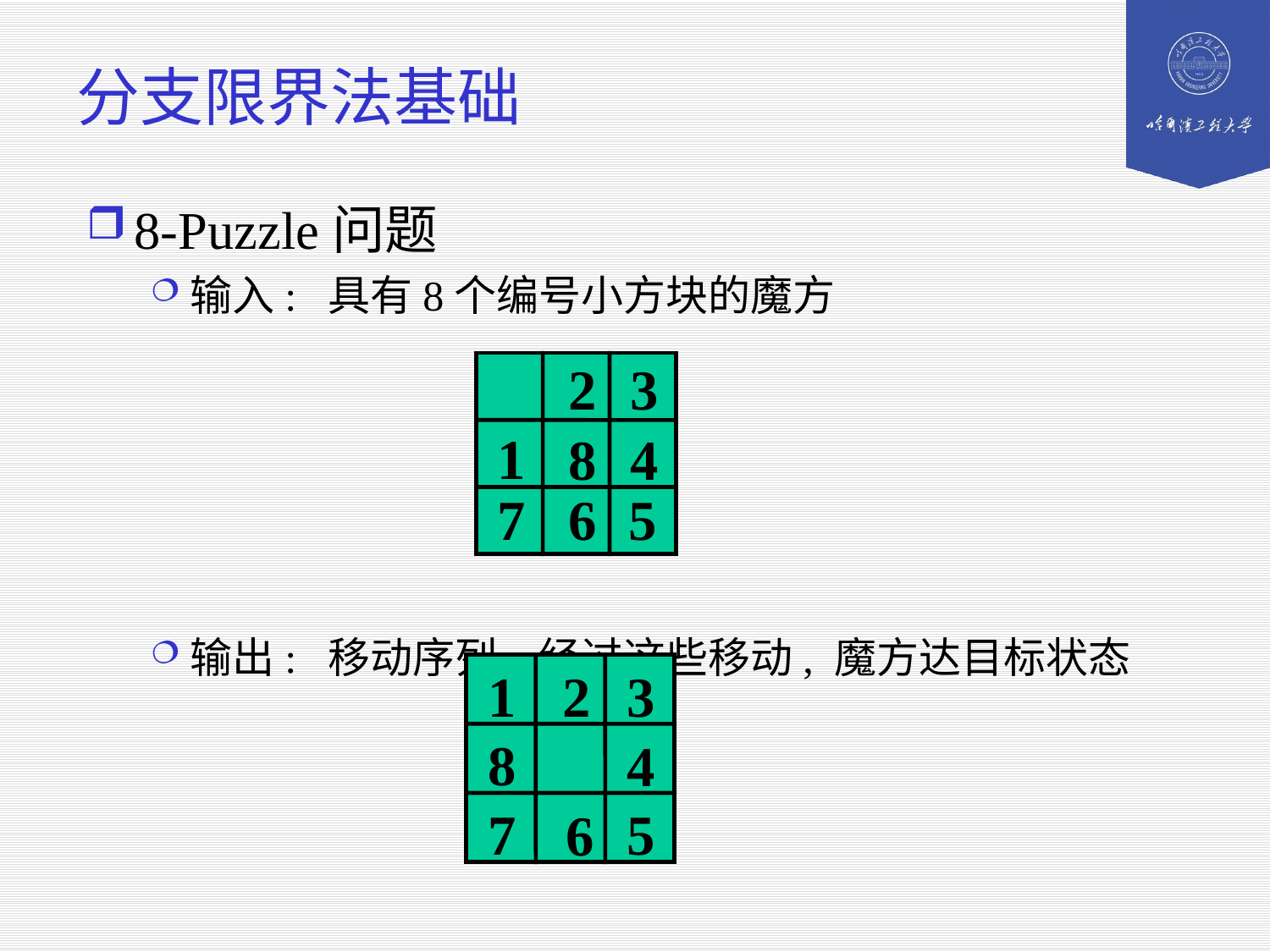

# 分支限界法基础
8-Puzzle问题
输入:  具有8个编号小方块的魔方

输出:  移动序列, 经过这些移动, 魔方达目标状态
2
3

1
8
4

7
6
5

1
2
3
8
4
7
5
6